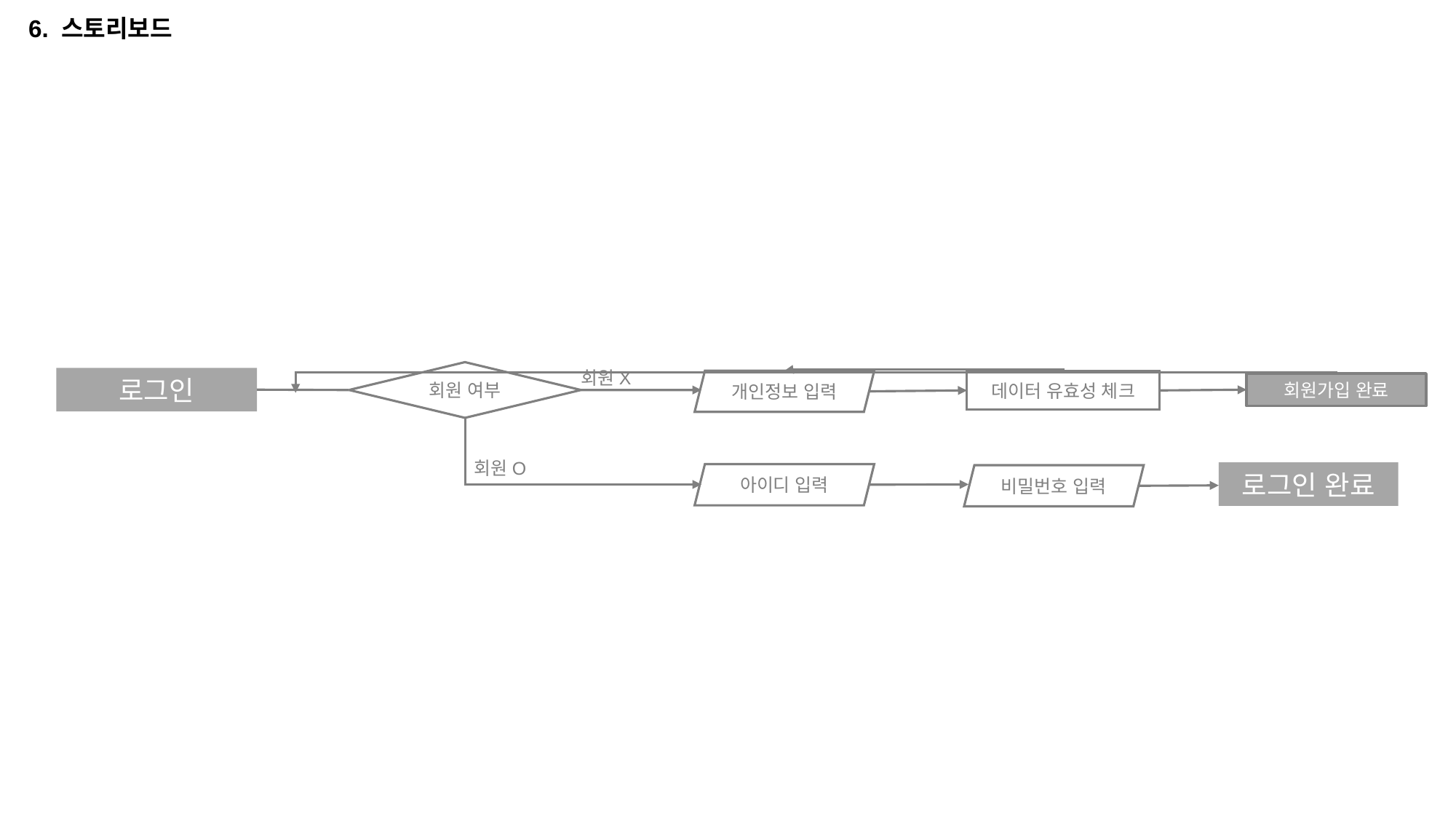

6. 스토리보드
회원X
회원 여부
로그인
개인정보 입력
데이터 유효성 체크
회원가입 완료
회원O
로그인 완료
아이디 입력
비밀번호 입력